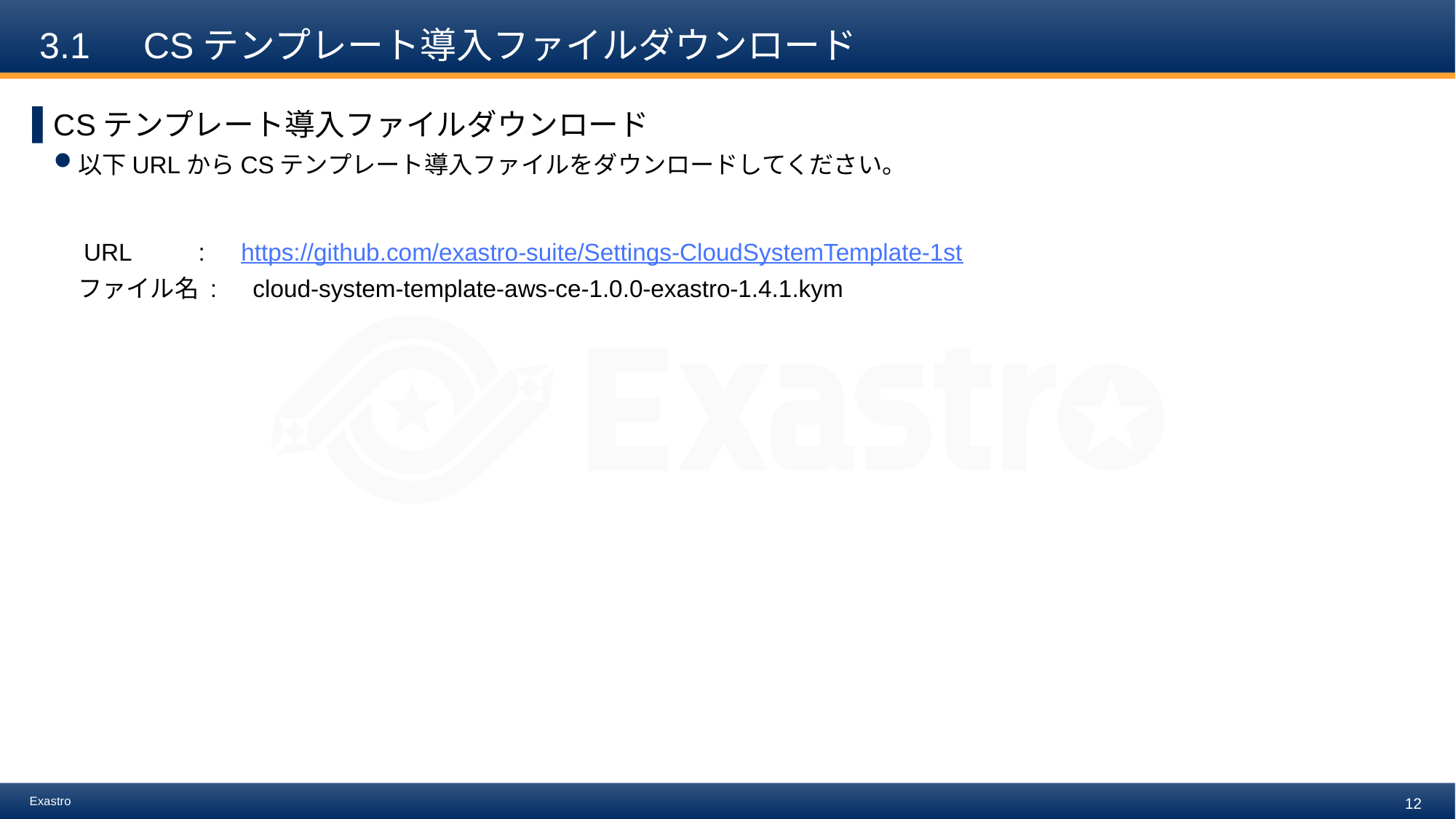

# 3.1　CSテンプレート導入ファイルダウンロード
CSテンプレート導入ファイルダウンロード
以下URLからCSテンプレート導入ファイルをダウンロードしてください。

　URL          :　https://github.com/exastro-suite/Settings-CloudSystemTemplate-1st
　ファイル名 :　cloud-system-template-aws-ce-1.0.0-exastro-1.4.1.kym